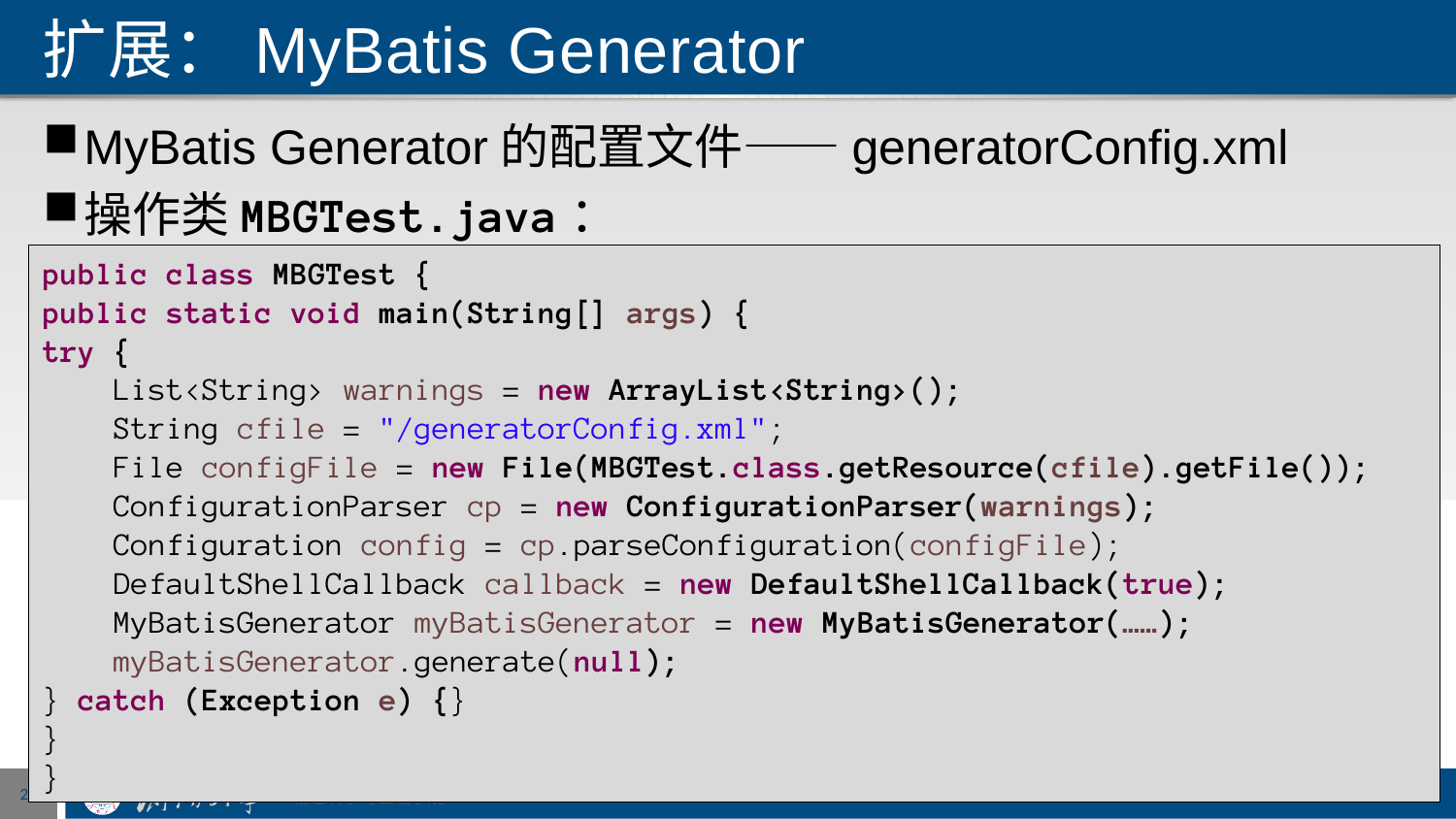

# 扩展：MyBatis Generator
MyBatis Generator的配置文件——generatorConfig.xml
操作类MBGTest.java：
public class MBGTest {
public static void main(String[] args) {
try {
    List<String> warnings = new ArrayList<String>();
    String cfile = "/generatorConfig.xml";
    File configFile = new File(MBGTest.class.getResource(cfile).getFile());
    ConfigurationParser cp = new ConfigurationParser(warnings);
    Configuration config = cp.parseConfiguration(configFile);
    DefaultShellCallback callback = new DefaultShellCallback(true);
    MyBatisGenerator myBatisGenerator = new MyBatisGenerator(……);
    myBatisGenerator.generate(null);
} catch (Exception e) {}
}
}